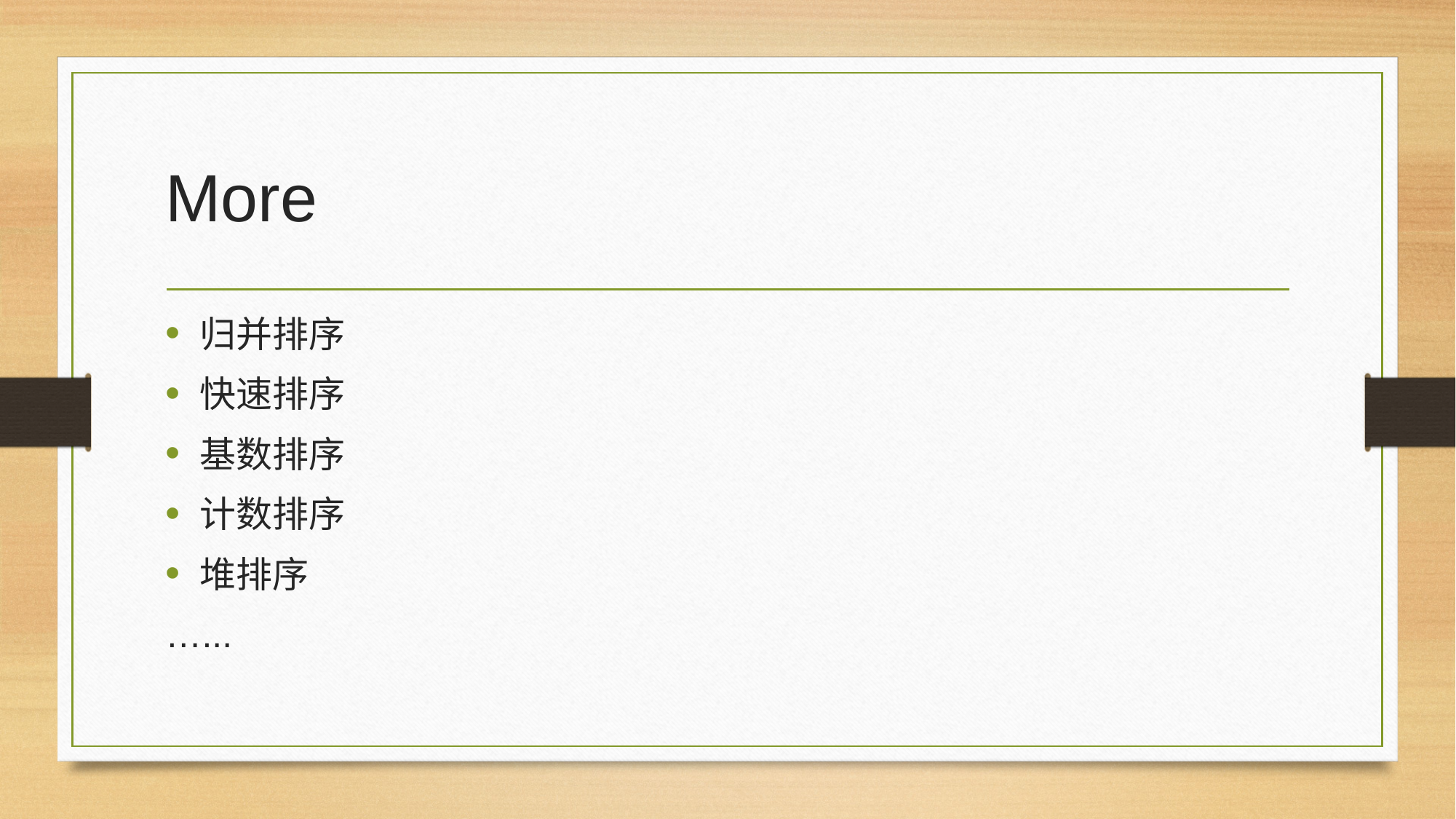

# More
归并排序
快速排序
基数排序
计数排序
堆排序
…...